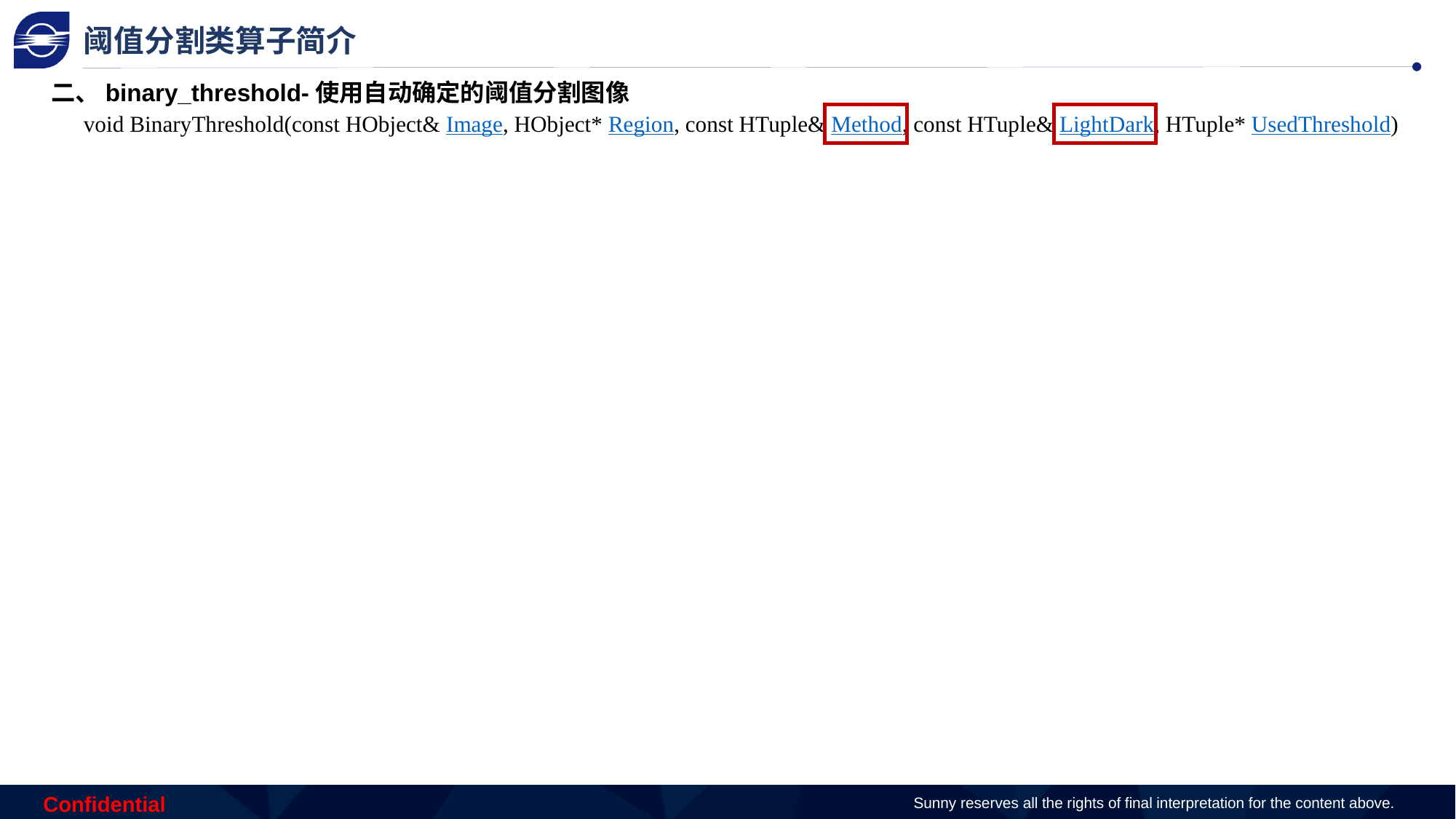

阈值分割类算子简介
二、binary_threshold-使用自动确定的阈值分割图像
void BinaryThreshold(const HObject& Image, HObject* Region, const HTuple& Method, const HTuple& LightDark, HTuple* UsedThreshold)